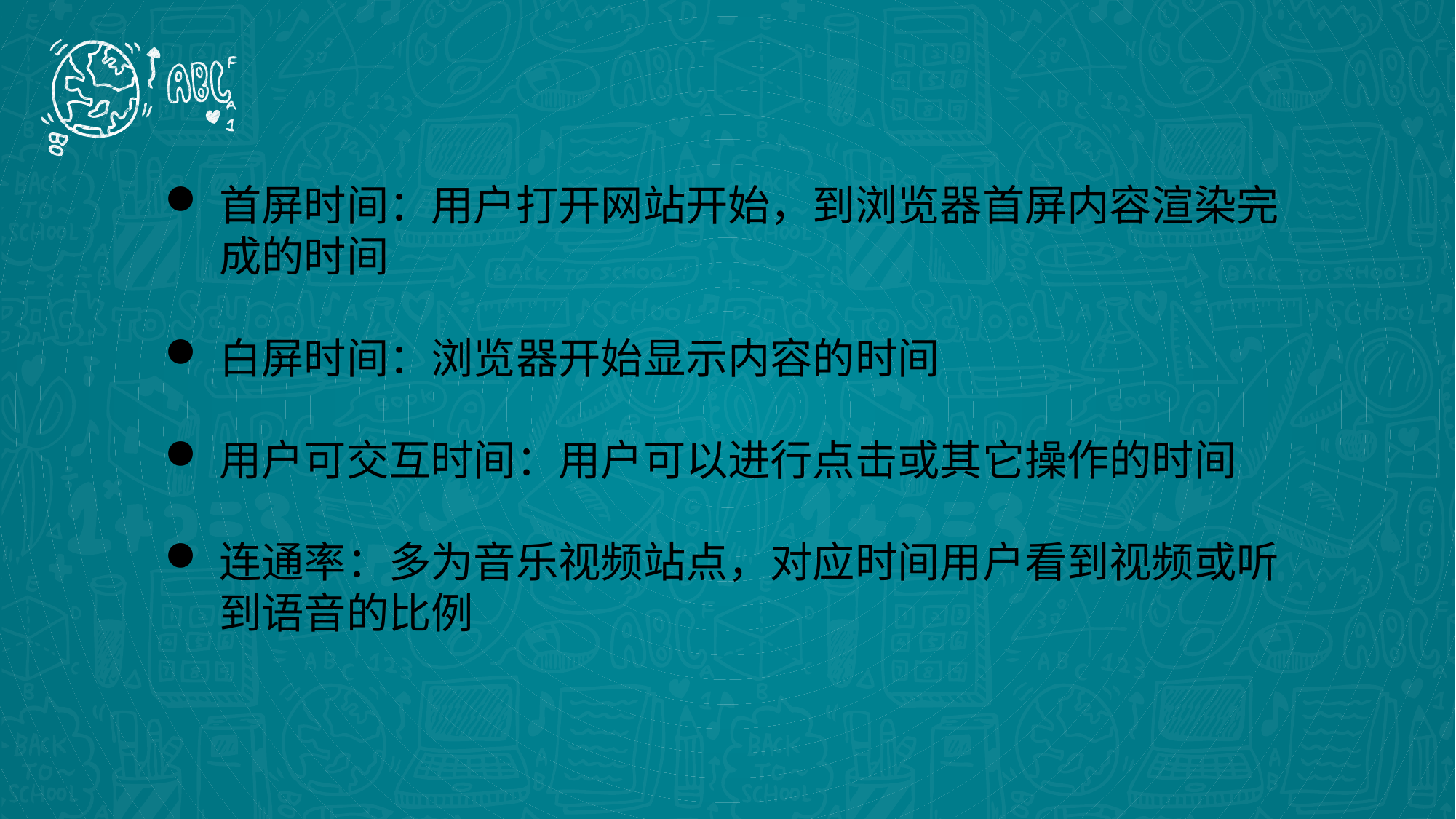

首屏时间：用户打开网站开始，到浏览器首屏内容渲染完成的时间

白屏时间：浏览器开始显示内容的时间

用户可交互时间：用户可以进行点击或其它操作的时间

连通率：多为音乐视频站点，对应时间用户看到视频或听到语音的比例